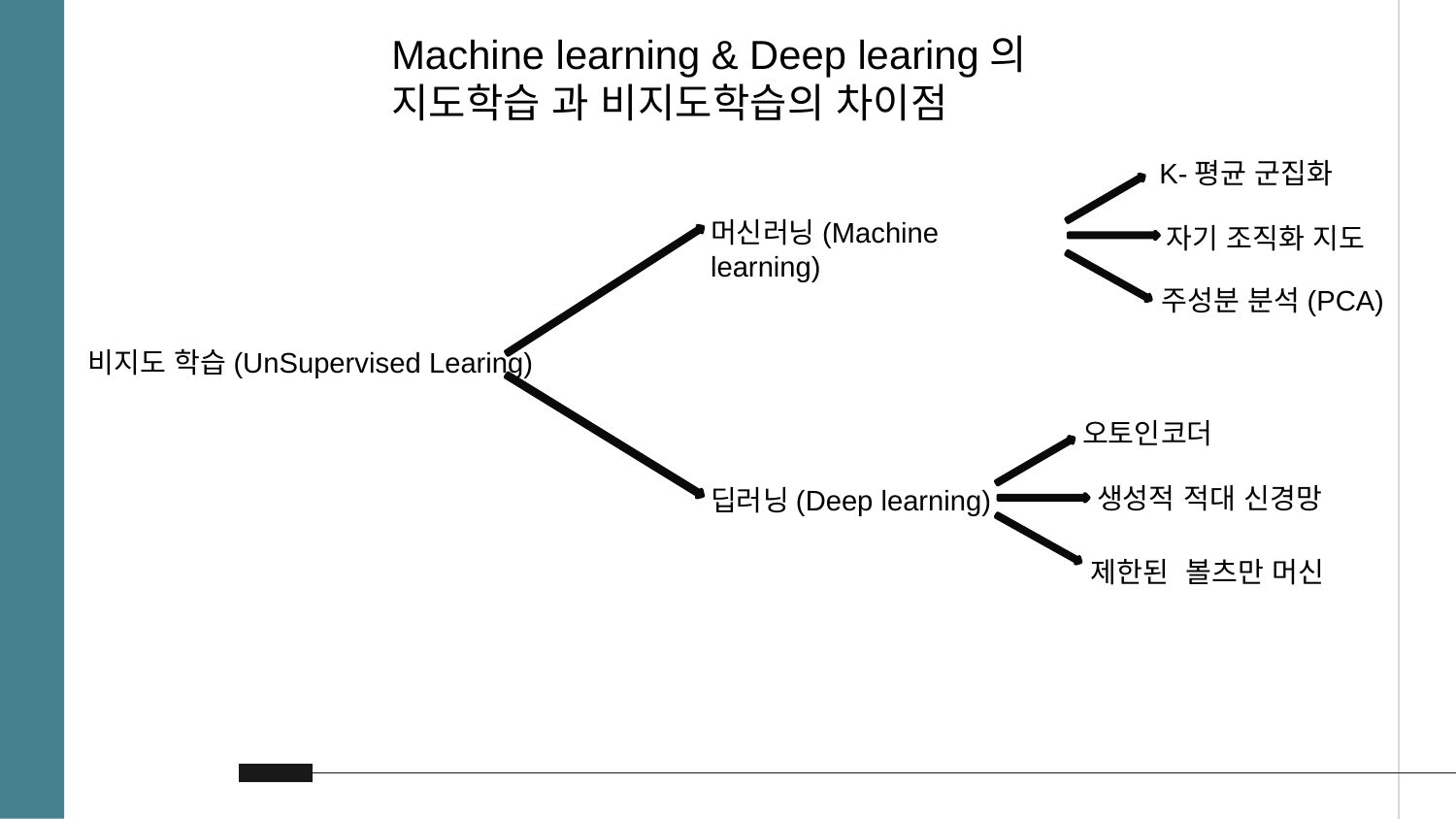

Machine learning & Deep learing의 지도학습 과 비지도학습의 차이점
K-평균 군집화

머신러닝(Machine learning)
자기 조직화 지도
주성분 분석(PCA)

비지도 학습(UnSupervised Learing)
오토인코더

생성적 적대 신경망
딥러닝(Deep learning)
제한된  볼츠만 머신